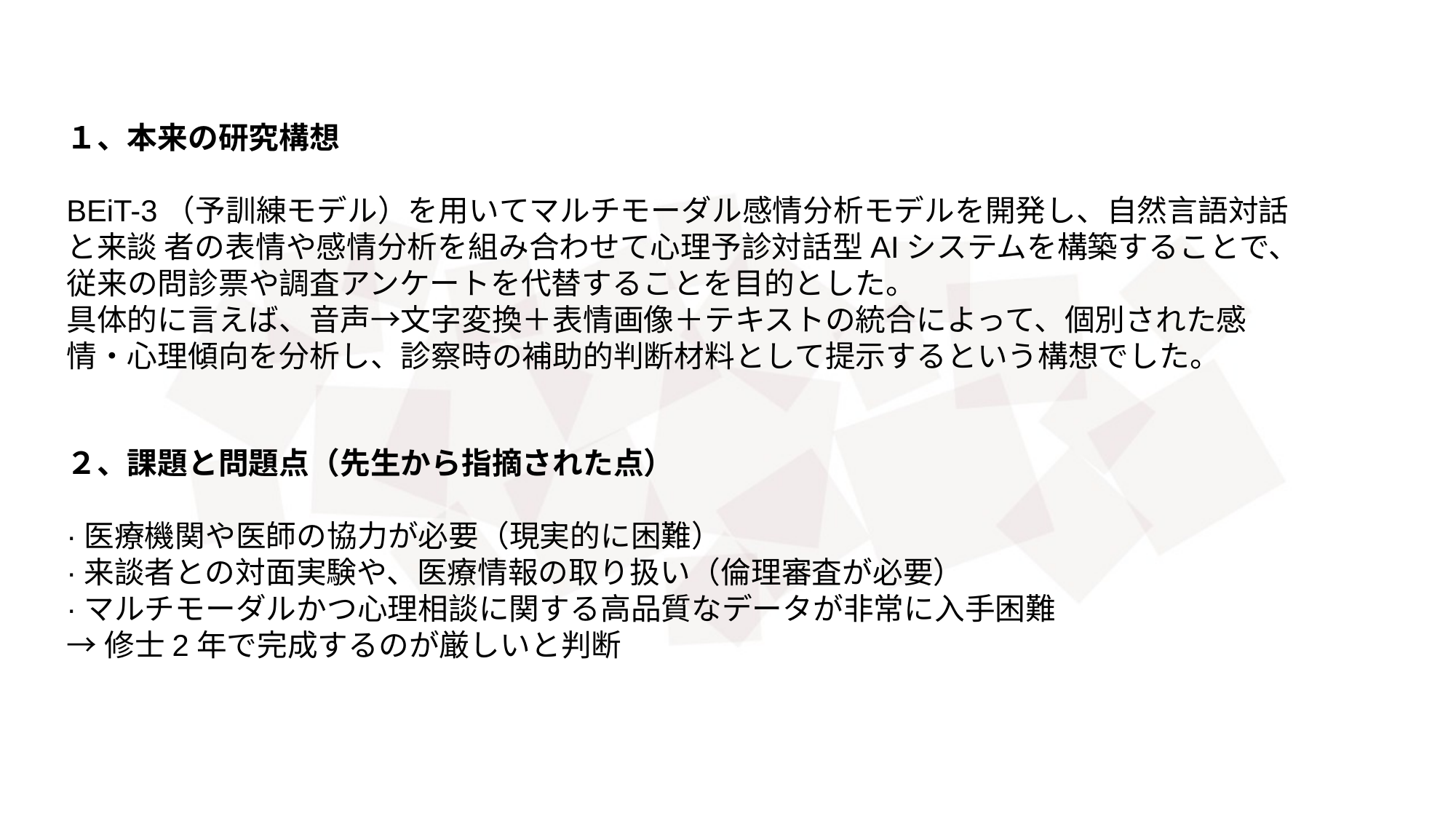

１、本来の研究構想

BEiT-3（予訓練モデル）を用いてマルチモーダル感情分析モデルを開発し、自然言語対話と来談 者の表情や感情分析を組み合わせて心理予診対話型AIシステムを構築することで、従来の問診票や調査アンケートを代替することを目的とした。
具体的に言えば、音声→文字変換＋表情画像＋テキストの統合によって、個別された感情・心理傾向を分析し、診察時の補助的判断材料として提示するという構想でした。

２、課題と問題点（先生から指摘された点）

·医療機関や医師の協力が必要（現実的に困難）
·来談者との対面実験や、医療情報の取り扱い（倫理審査が必要）
·マルチモーダルかつ心理相談に関する高品質なデータが非常に入手困難
→修士2年で完成するのが厳しいと判断